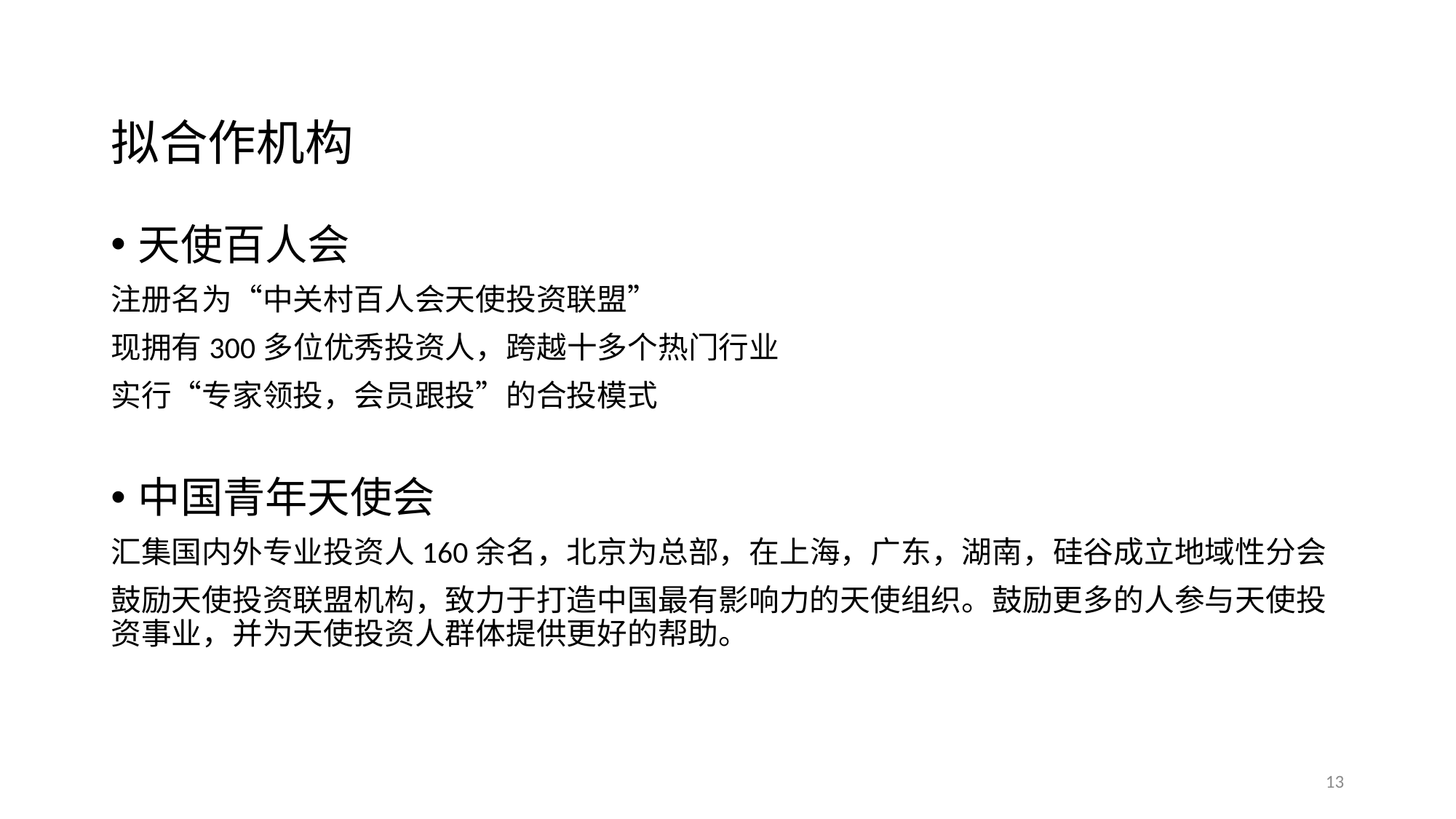

# 拟合作机构
天使百人会
注册名为“中关村百人会天使投资联盟”
现拥有300多位优秀投资人，跨越十多个热门行业
实行“专家领投，会员跟投”的合投模式

中国青年天使会
汇集国内外专业投资人160余名，北京为总部，在上海，广东，湖南，硅谷成立地域性分会
鼓励天使投资联盟机构，致力于打造中国最有影响力的天使组织。鼓励更多的人参与天使投资事业，并为天使投资人群体提供更好的帮助。

13